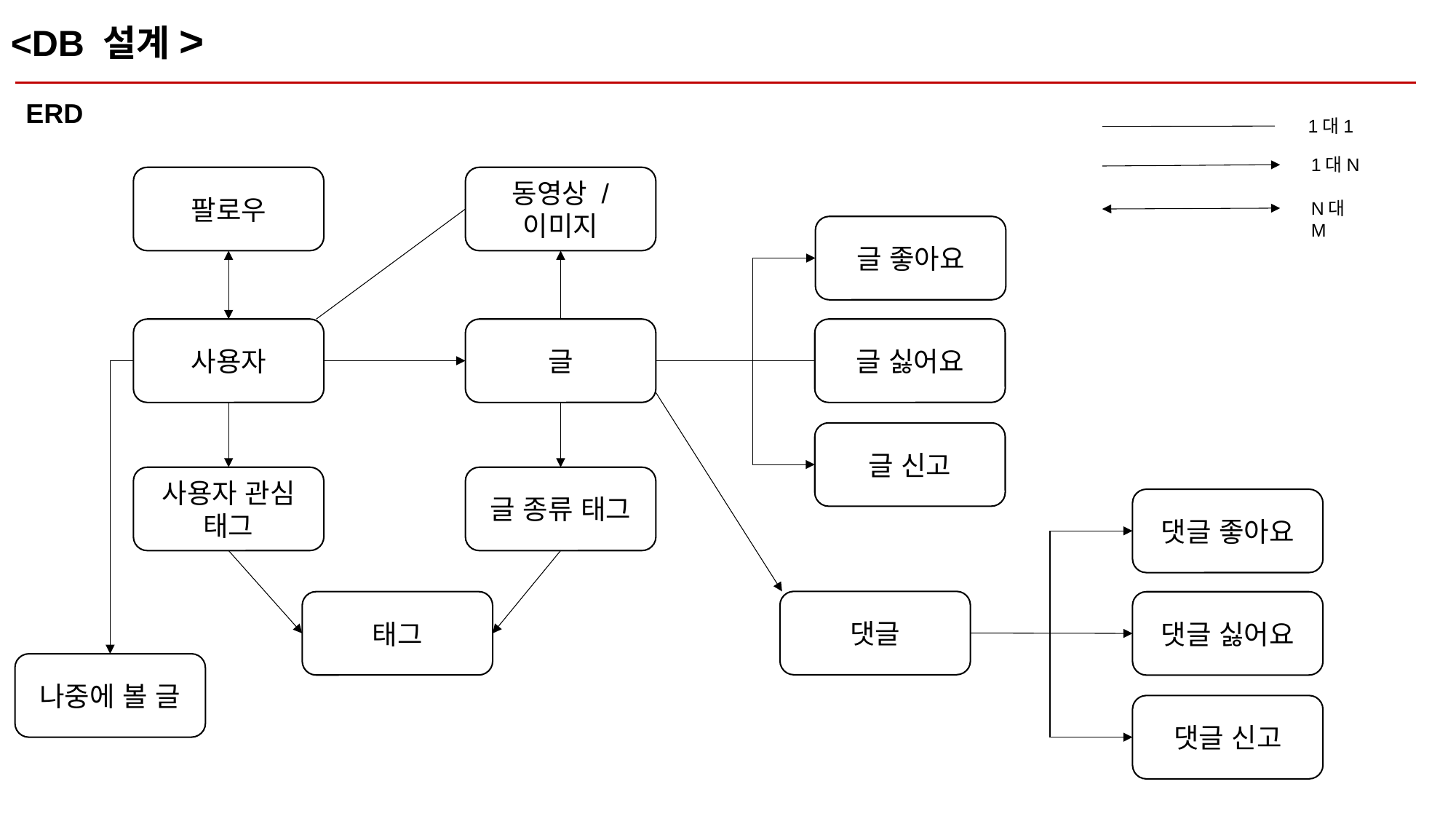

<DB 설계>
ERD

1대1
1대N
팔로우
동영상 /
이미지
N대M
글 좋아요
사용자
글
글 싫어요
글 신고
사용자 관심 태그
글 종류 태그
댓글 좋아요
댓글
태그
댓글 싫어요
나중에 볼 글
댓글 신고